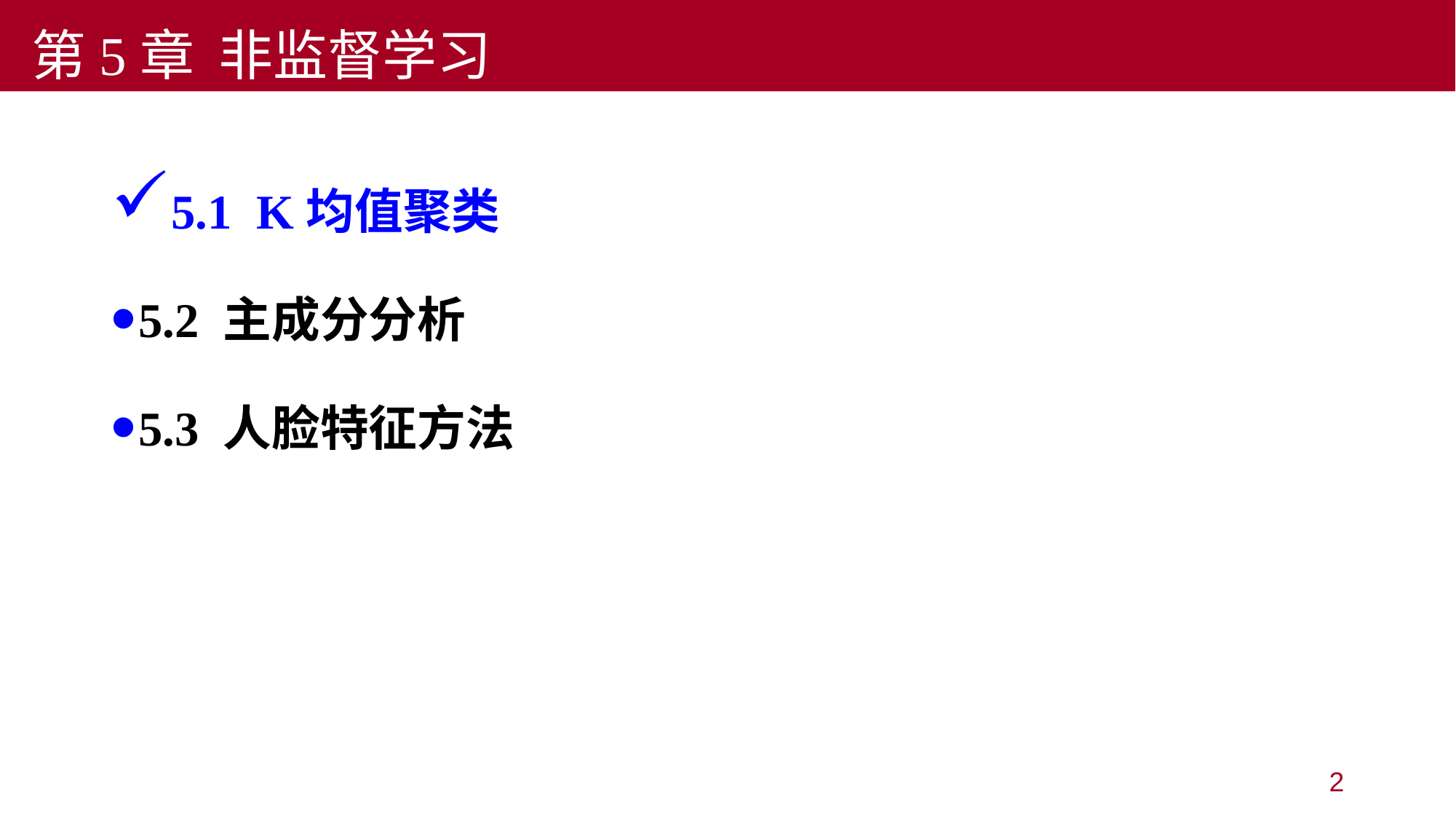

第5章  非监督学习
5.1  K均值聚类
5.2 主成分分析
5.3 人脸特征方法
2